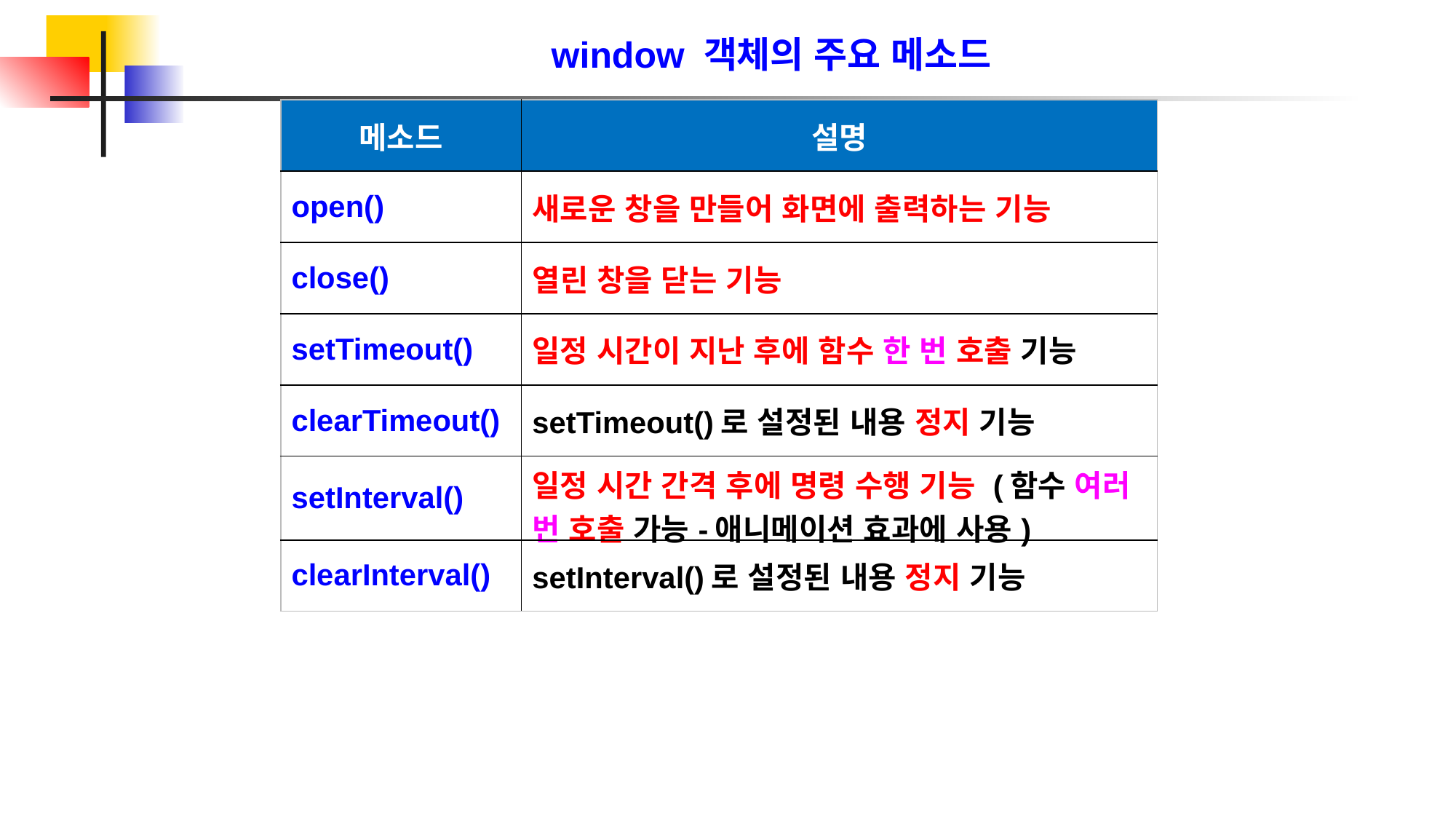

window 객체의 주요 메소드
| 메소드 | 설명 |
| --- | --- |
| open() | 새로운 창을 만들어 화면에 출력하는 기능 |
| close() | 열린 창을 닫는 기능 |
| setTimeout() | 일정 시간이 지난 후에 함수 한 번 호출 기능 |
| clearTimeout() | setTimeout()로 설정된 내용 정지 기능 |
| setInterval() | 일정 시간 간격 후에 명령 수행 기능 (함수 여러 번 호출 가능-애니메이션 효과에 사용) |
| clearInterval() | setInterval()로 설정된 내용 정지 기능 |